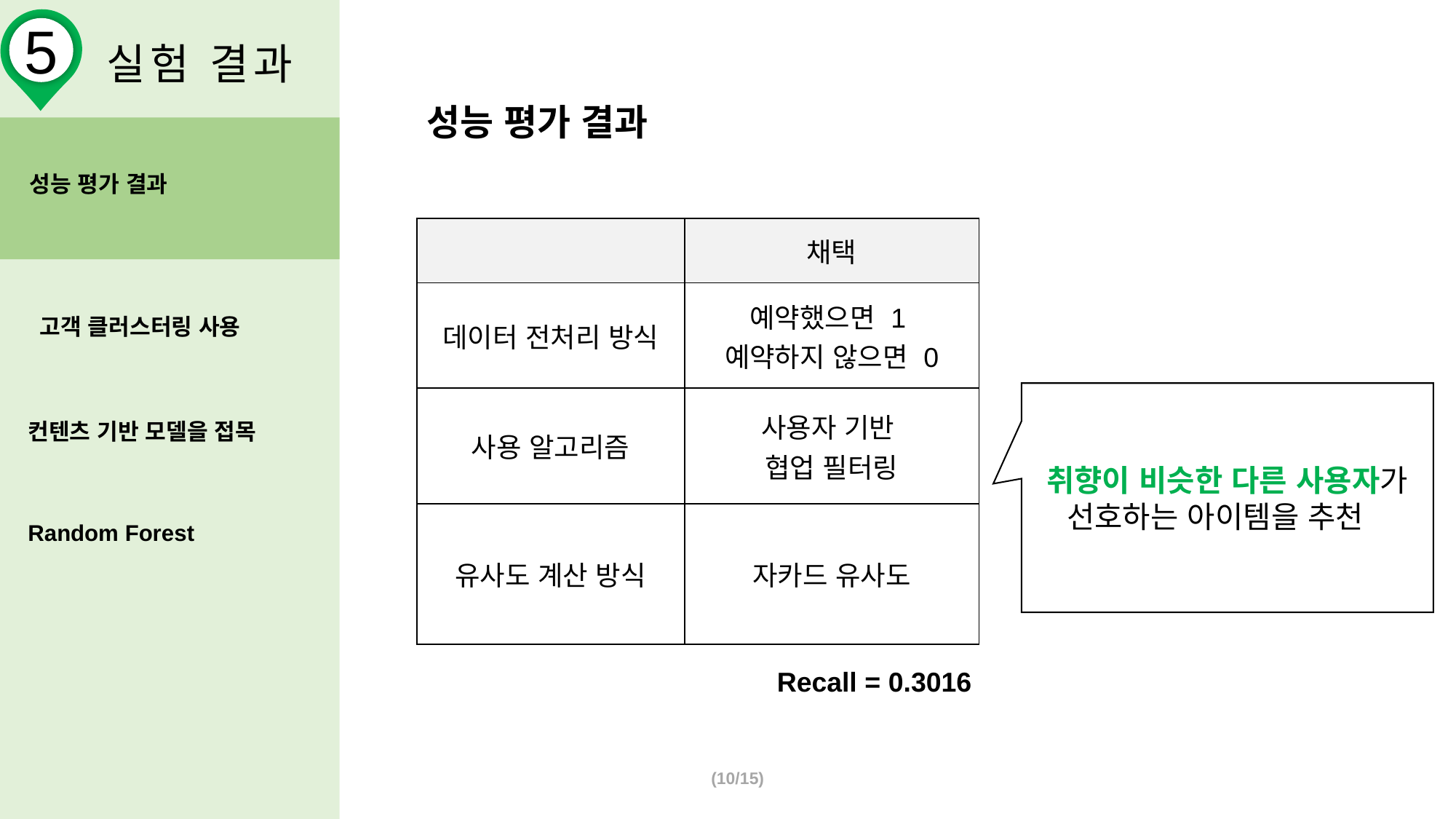

5

실험 결과
성능 평가 결과

성능 평가 결과
|  | 채택 |
| --- | --- |
| 데이터 전처리 방식 | 예약했으면 1 예약하지 않으면 0 |
| 사용 알고리즘 | 사용자 기반 협업 필터링 |
| 유사도 계산 방식 | 자카드 유사도 |
고객 클러스터링 사용
취향이 비슷한 다른 사용자가 선호하는 아이템을 추천.
컨텐츠 기반 모델을 접목
Random Forest
Recall = 0.3016
(10/15)